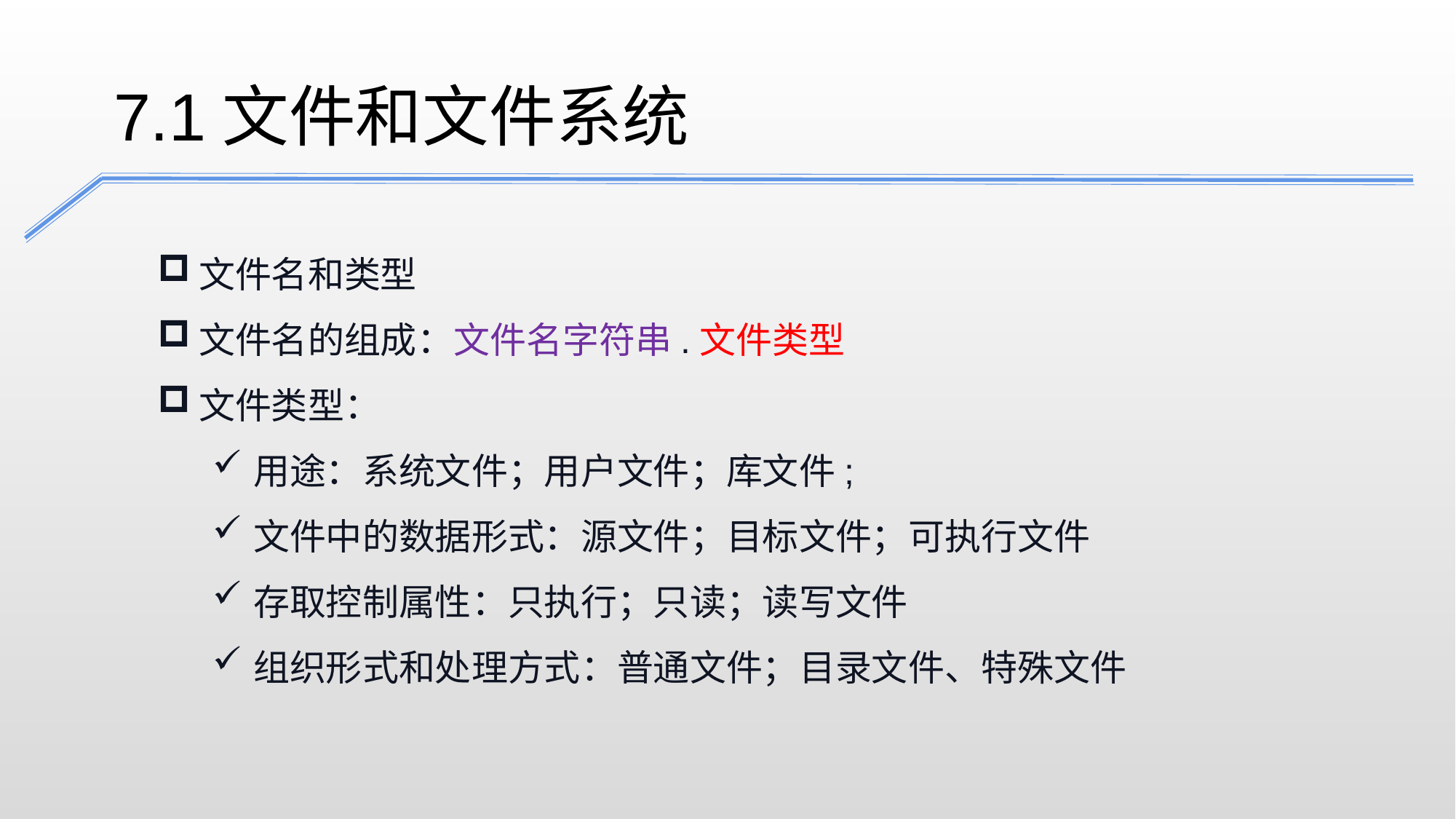

7.1文件和文件系统
文件名和类型
文件名的组成：文件名字符串.文件类型
文件类型：
用途：系统文件；用户文件；库文件;
文件中的数据形式：源文件；目标文件；可执行文件
存取控制属性：只执行；只读；读写文件
组织形式和处理方式：普通文件；目录文件、特殊文件